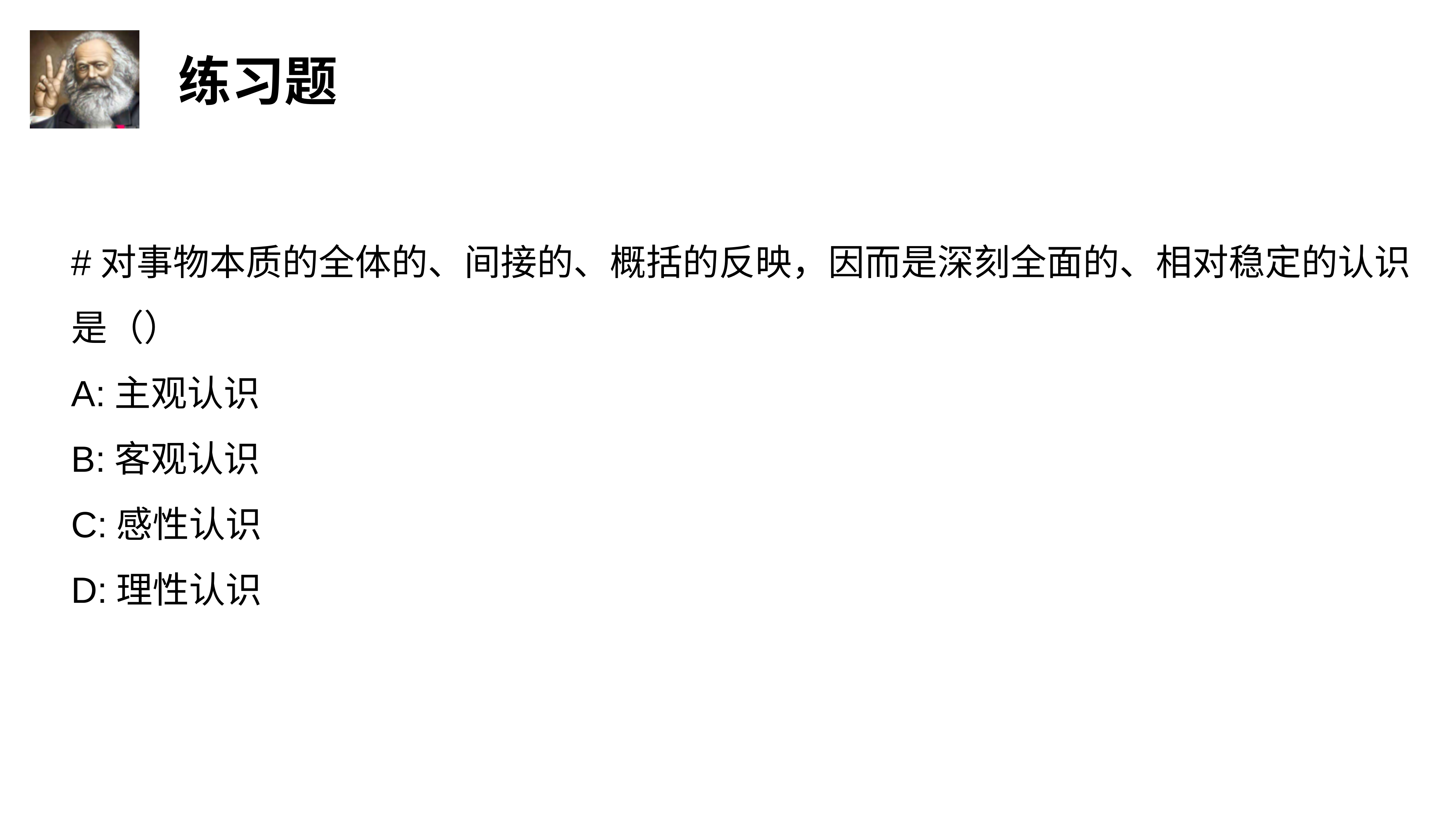

#对事物本质的全体的、间接的、概括的反映，因而是深刻全面的、相对稳定的认识是（）
A:主观认识
B:客观认识
C:感性认识
D:理性认识